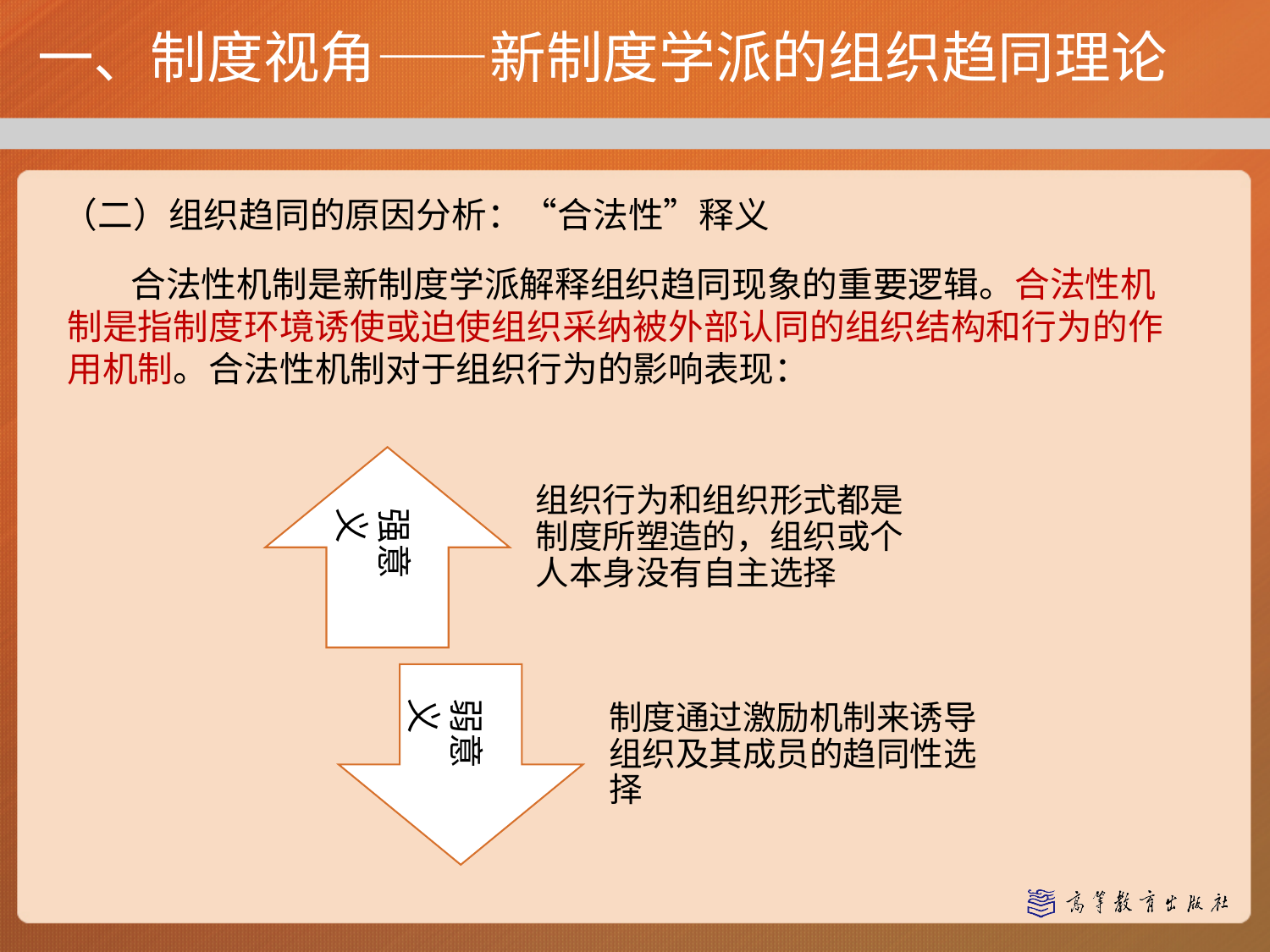

一、制度视角——新制度学派的组织趋同理论
（二）组织趋同的原因分析：“合法性”释义
合法性机制是新制度学派解释组织趋同现象的重要逻辑。合法性机制是指制度环境诱使或迫使组织采纳被外部认同的组织结构和行为的作用机制。合法性机制对于组织行为的影响表现：
组织行为和组织形式都是制度所塑造的，组织或个人本身没有自主选择
制度通过激励机制来诱导组织及其成员的趋同性选择
强意义
弱意义